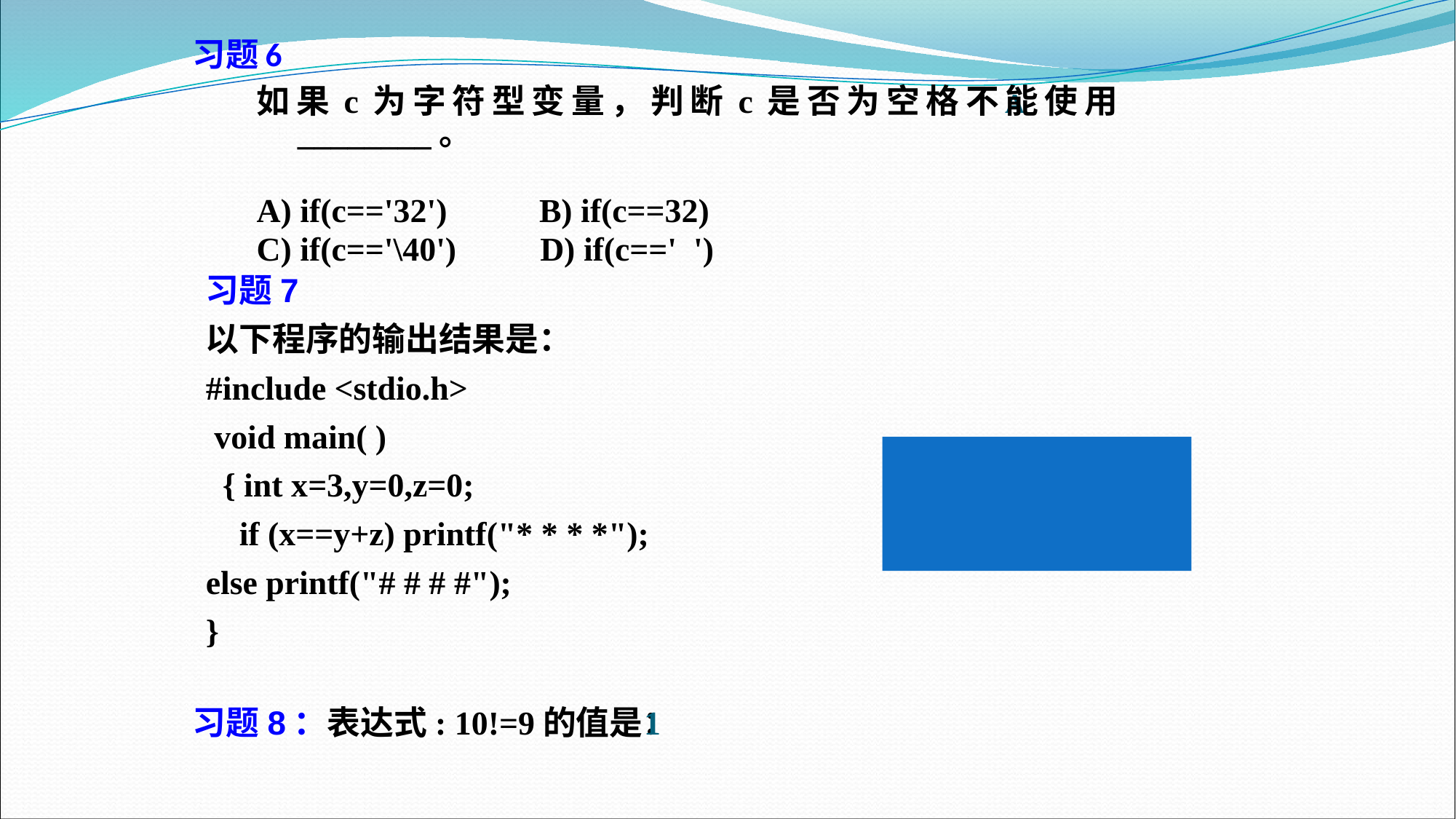

# 习题6
如果c为字符型变量，判断c是否为空格不能使用________。

A) if(c=='32')           B) if(c==32)
C) if(c=='\40')          D) if(c=='  ')
A
习题7
以下程序的输出结果是：
#include <stdio.h>
 void main( )
  { int x=3,y=0,z=0;
    if (x==y+z) printf("* * * *");
else printf("# # # #");
}
答案：
# # # #
习题8：表达式: 10!=9的值是：
1